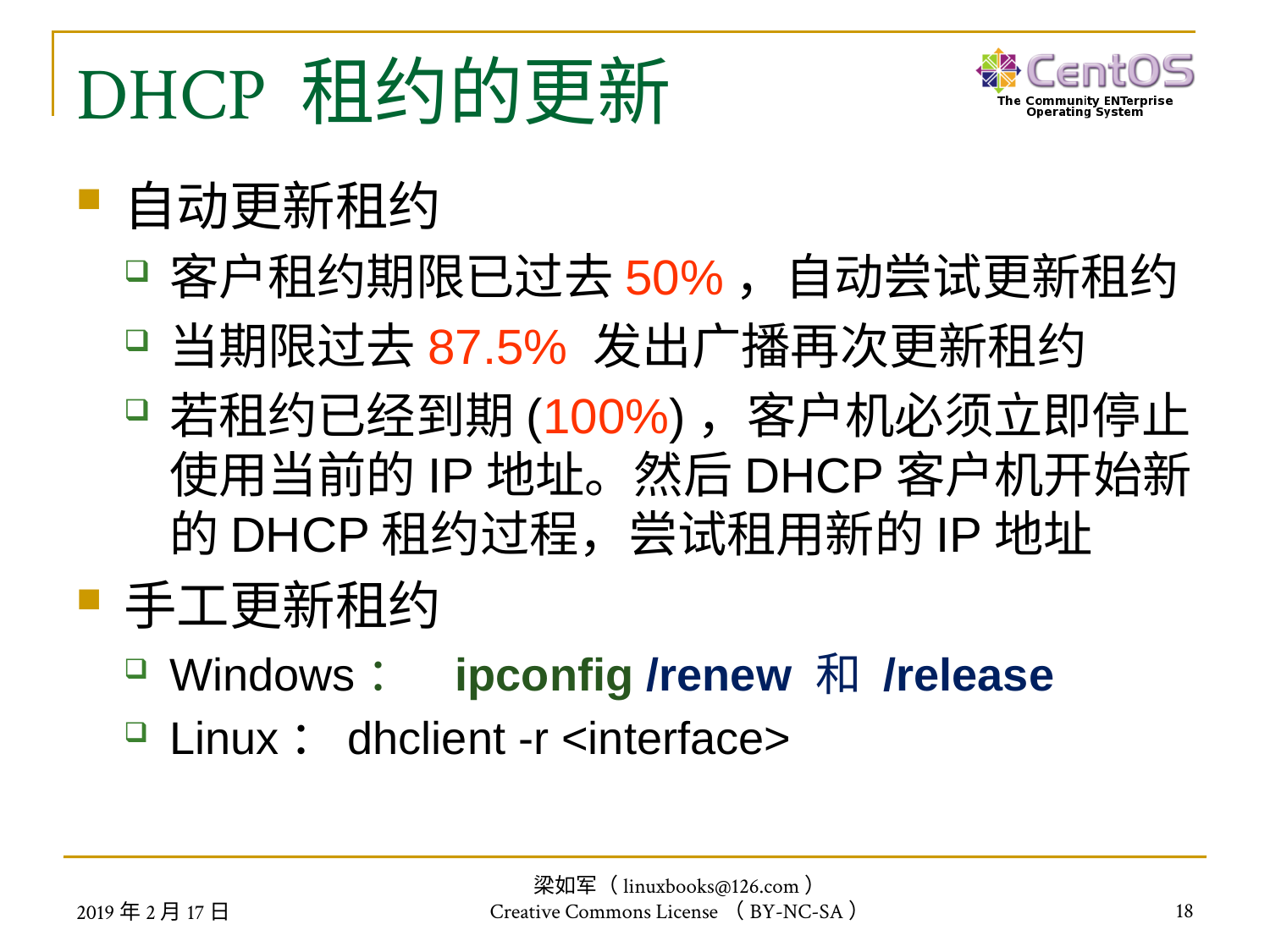

# DHCP 租约的更新
自动更新租约
客户租约期限已过去50%，自动尝试更新租约
当期限过去87.5% 发出广播再次更新租约
若租约已经到期(100%)，客户机必须立即停止使用当前的IP地址。然后DHCP客户机开始新的DHCP租约过程，尝试租用新的IP地址
手工更新租约
Windows：   ipconfig /renew 和 /release
Linux：dhclient -r <interface>
梁如军（linuxbooks@126.com）
Creative Commons License（BY-NC-SA）
2019年2月17日
18